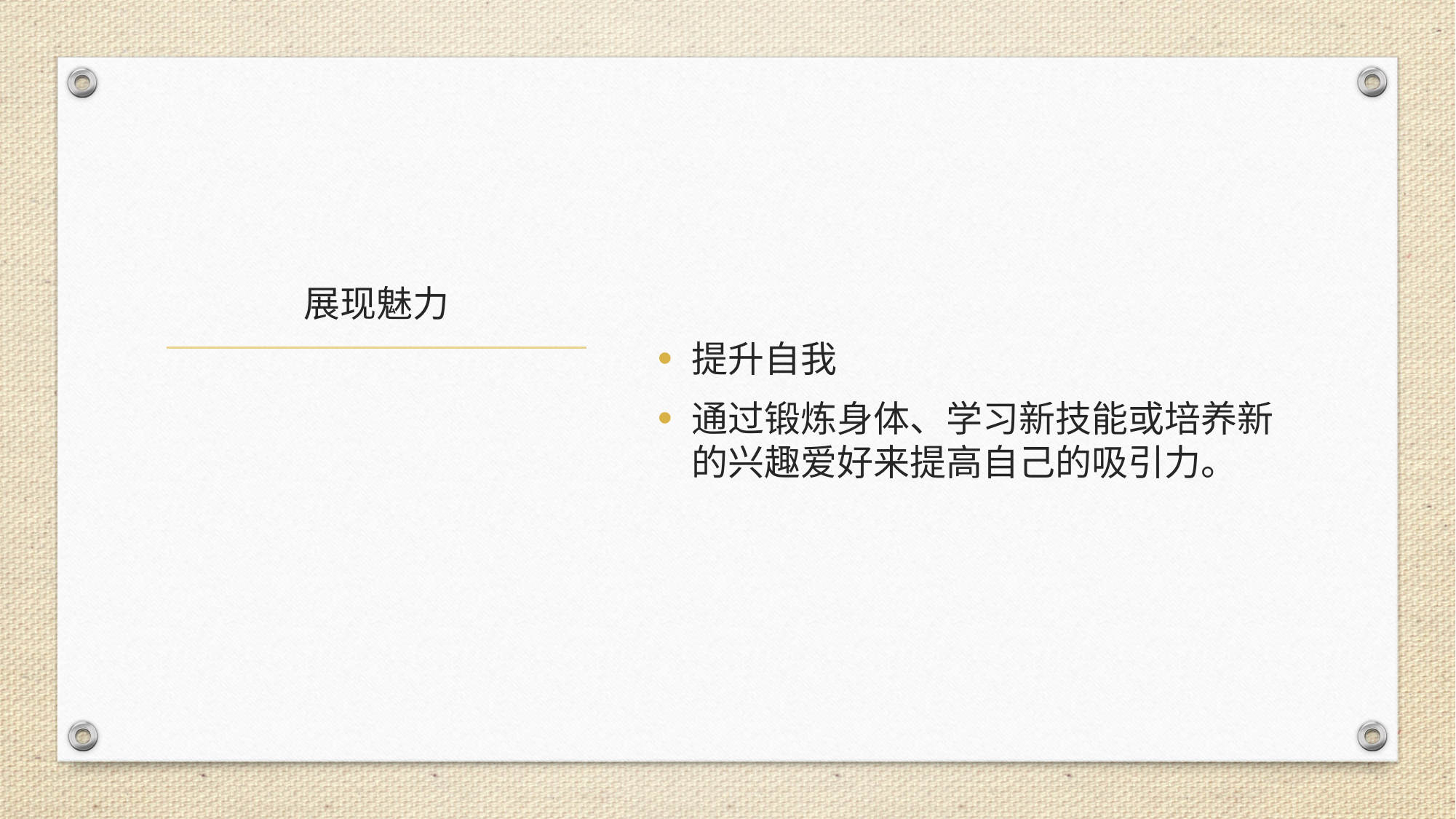

提升自我
通过锻炼身体、学习新技能或培养新的兴趣爱好来提高自己的吸引力。
# 展现魅力